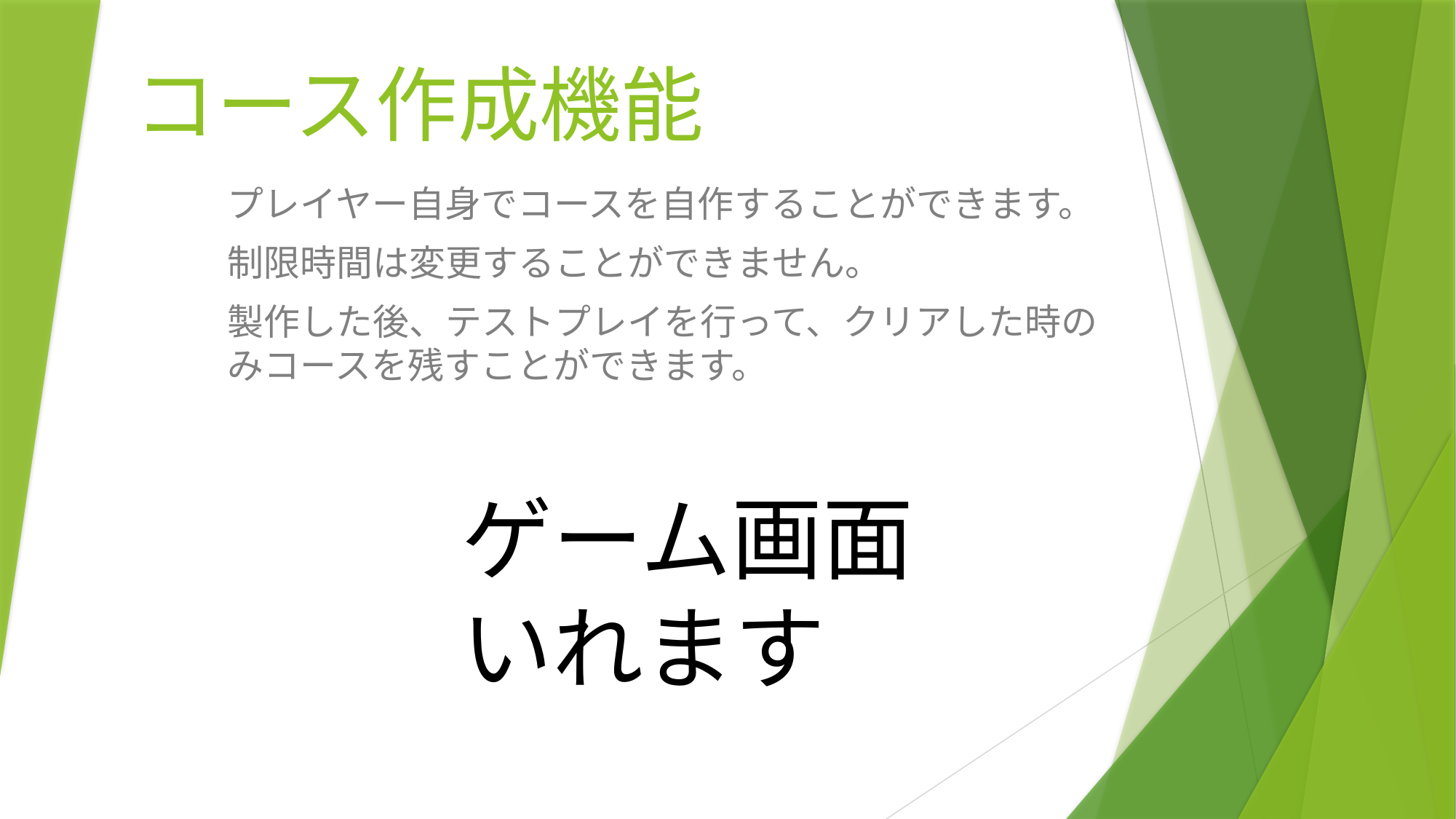

# コース作成機能
プレイヤー自身でコースを自作することができます。
制限時間は変更することができません。
製作した後、テストプレイを行って、クリアした時のみコースを残すことができます。
ゲーム画面いれます